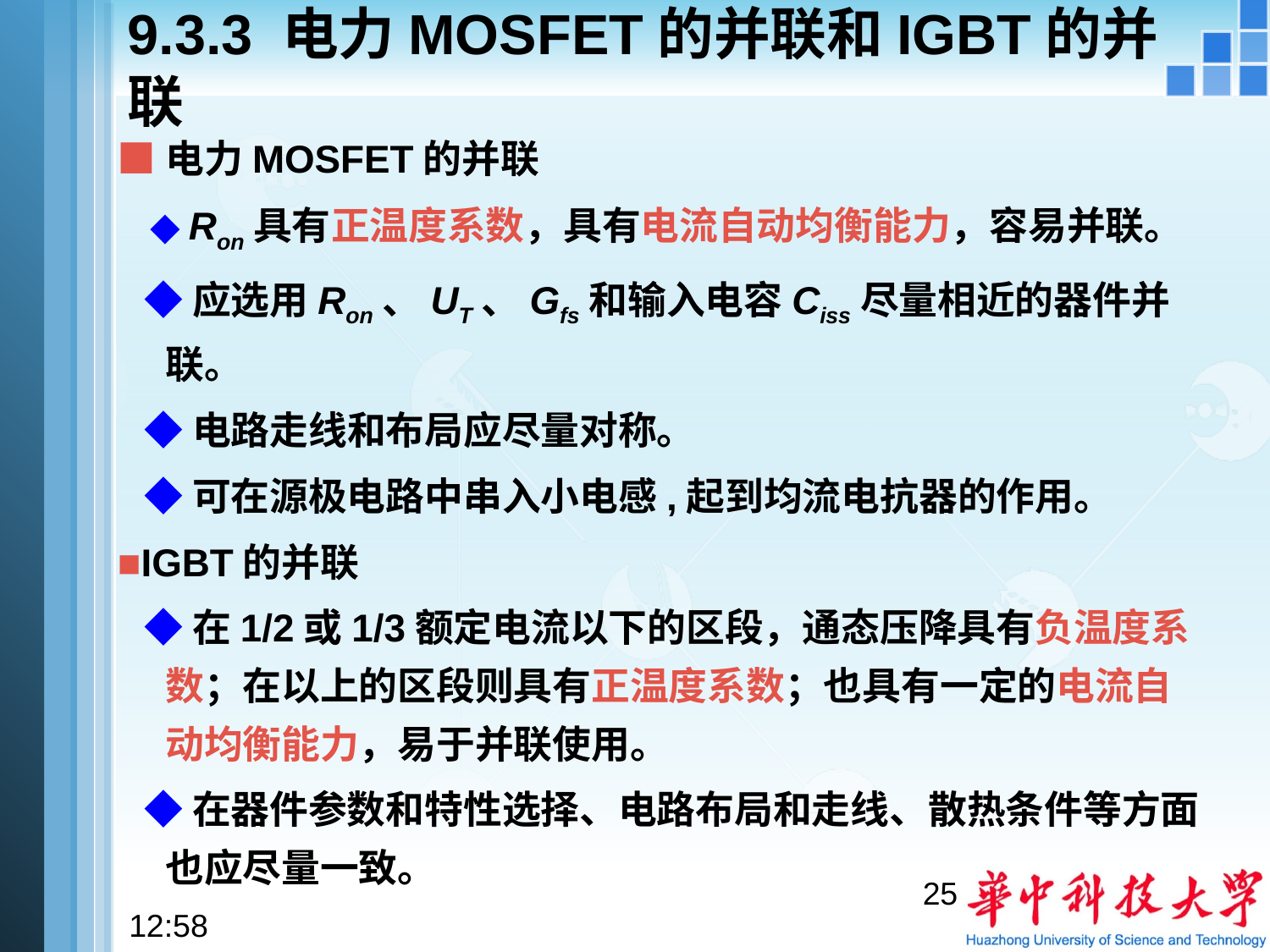

# 9.3.3 电力MOSFET的并联和IGBT的并联
■电力MOSFET的并联
   ◆Ron具有正温度系数，具有电流自动均衡能力，容易并联。
   ◆应选用Ron、UT、Gfs和输入电容Ciss尽量相近的器件并联。
   ◆电路走线和布局应尽量对称。
   ◆可在源极电路中串入小电感,起到均流电抗器的作用。
■IGBT的并联
   ◆在1/2或1/3额定电流以下的区段，通态压降具有负温度系数；在以上的区段则具有正温度系数；也具有一定的电流自动均衡能力，易于并联使用。
   ◆在器件参数和特性选择、电路布局和走线、散热条件等方面也应尽量一致。
25
12:58